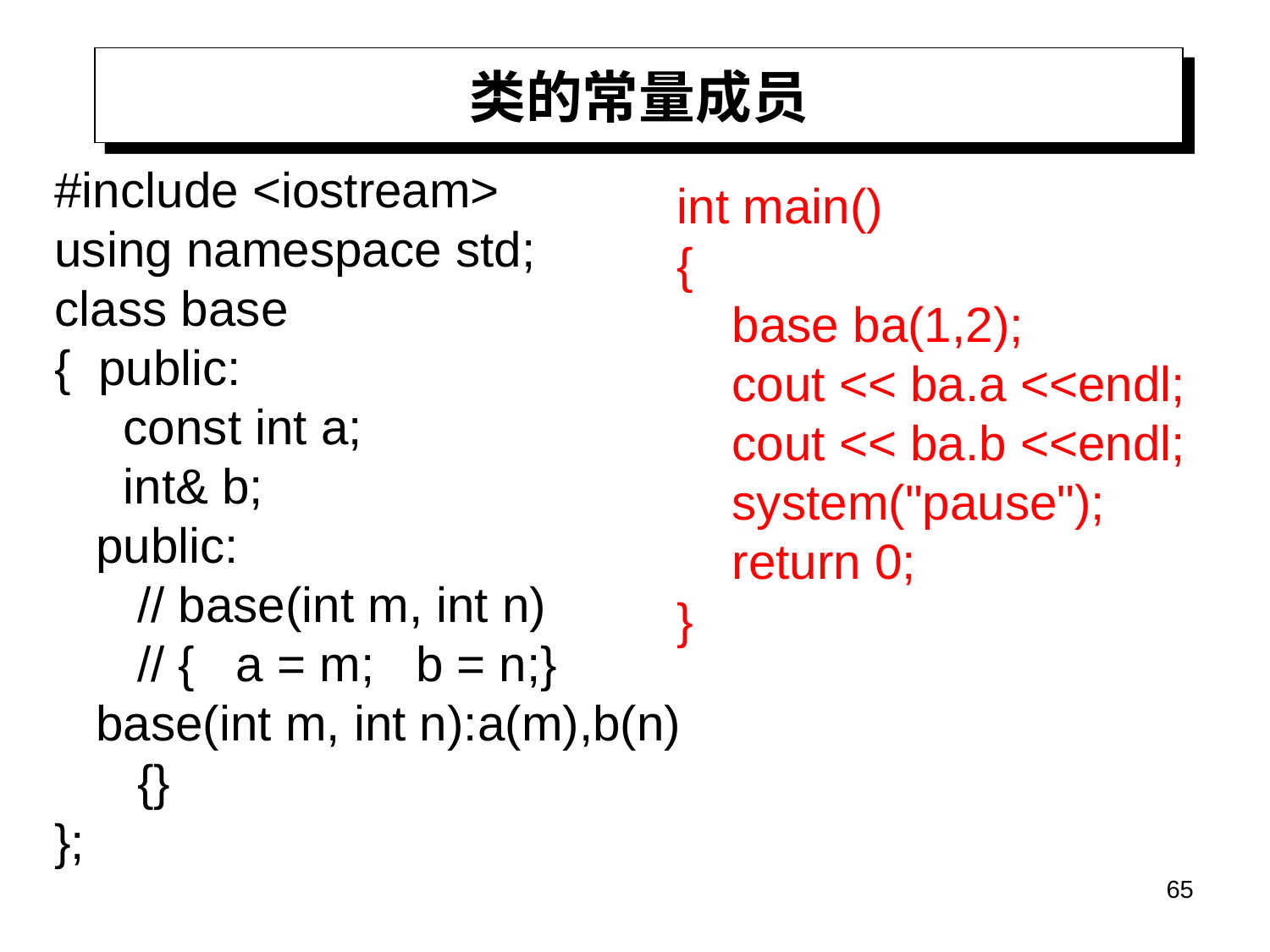

# 类的常量成员
#include <iostream>
using namespace std;
class base
{  public:
     const int a;
     int& b;
   public:
      // base(int m, int n)
      // {   a = m;   b = n;}
   base(int m, int n):a(m),b(n)
      {}
};
int main()
{
    base ba(1,2);
    cout << ba.a <<endl;
    cout << ba.b <<endl;
    system("pause");
    return 0;
}
65